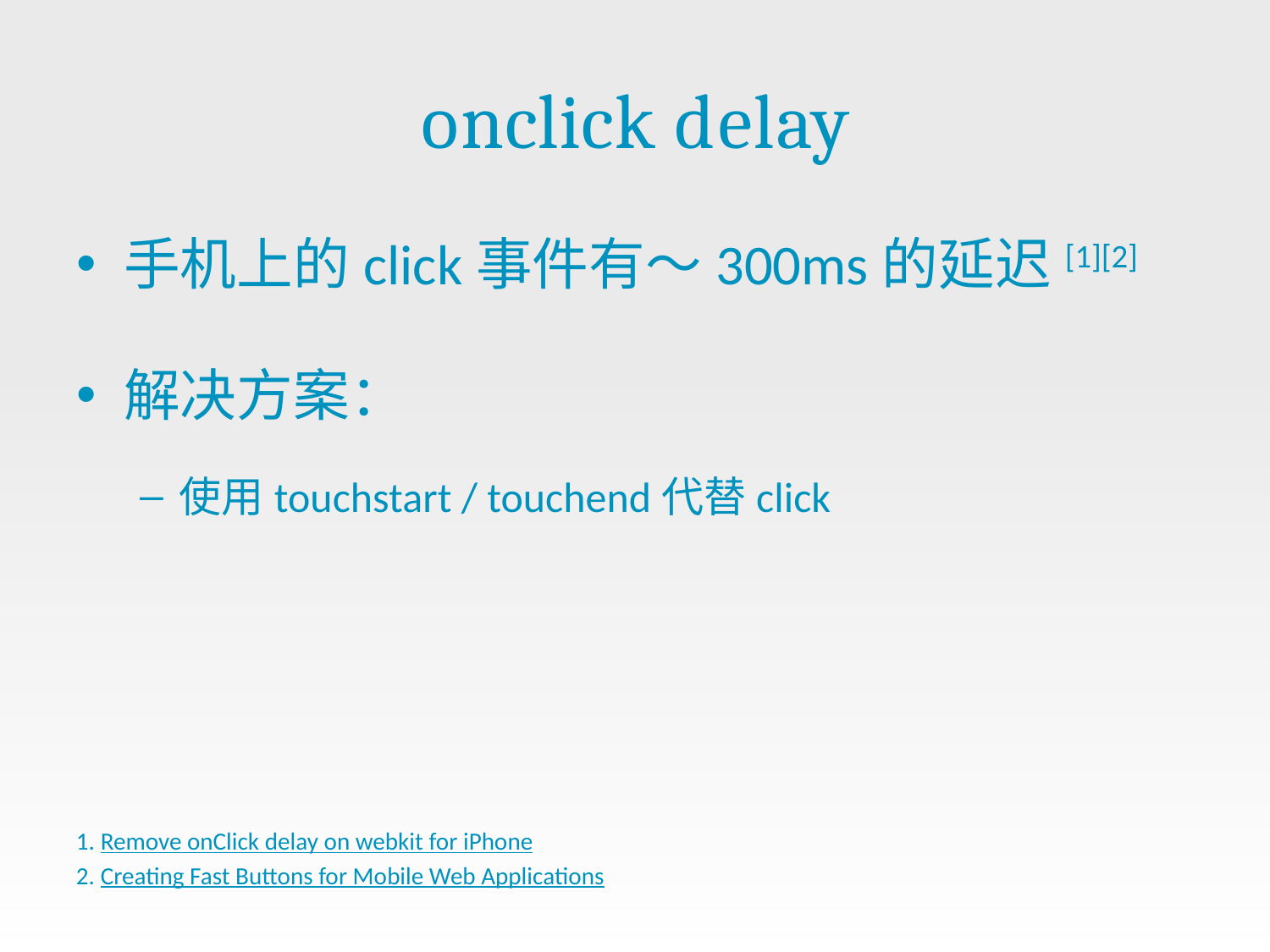

# onclick delay
手机上的click事件有～300ms的延迟[1][2]
解决方案：
使用touchstart / touchend代替click
Remove onClick delay on webkit for iPhone
Creating Fast Buttons for Mobile Web Applications